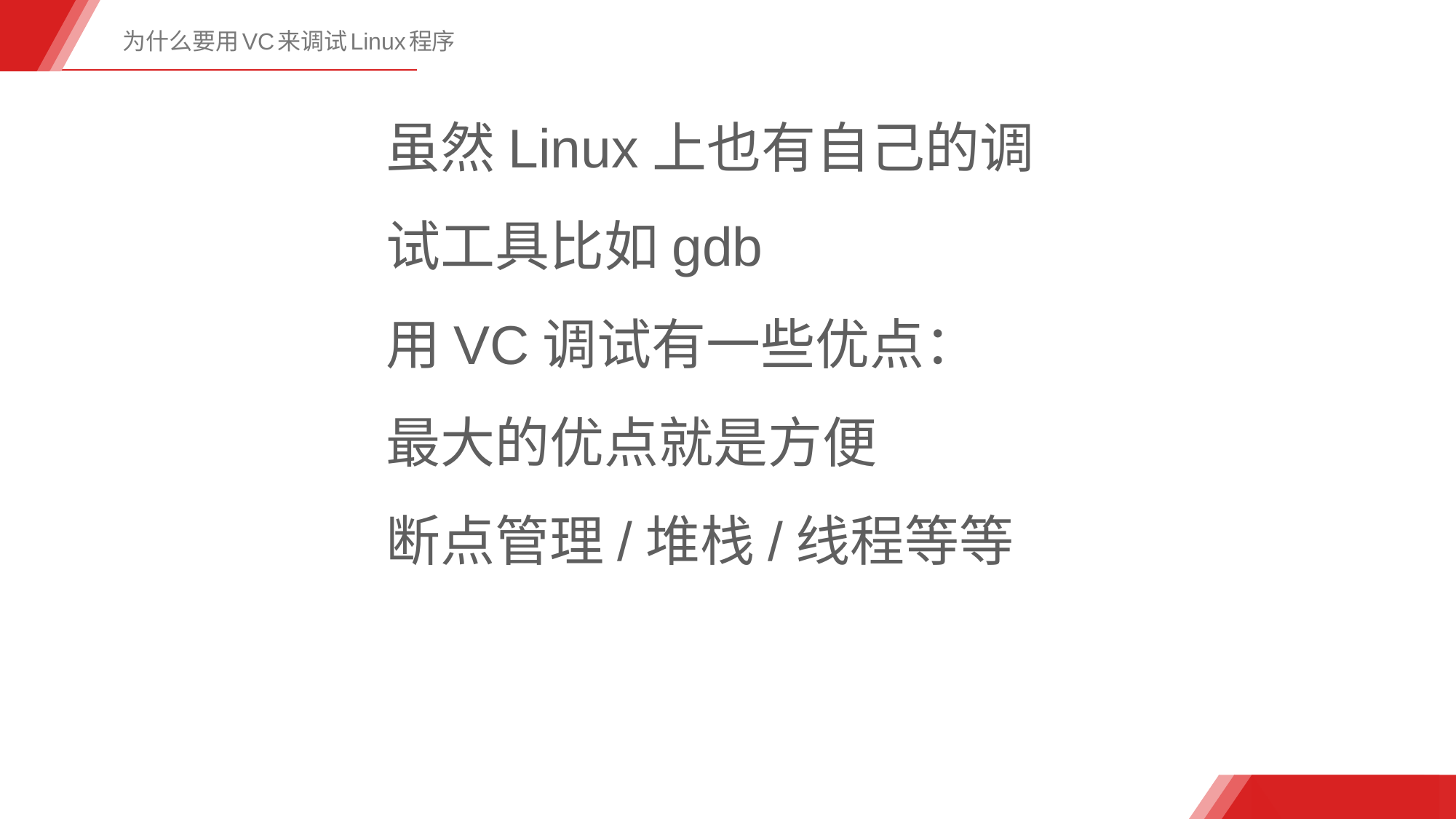

为什么要用VC来调试Linux程序
虽然Linux上也有自己的调试工具比如gdb
用VC调试有一些优点：
最大的优点就是方便
断点管理/堆栈/线程等等